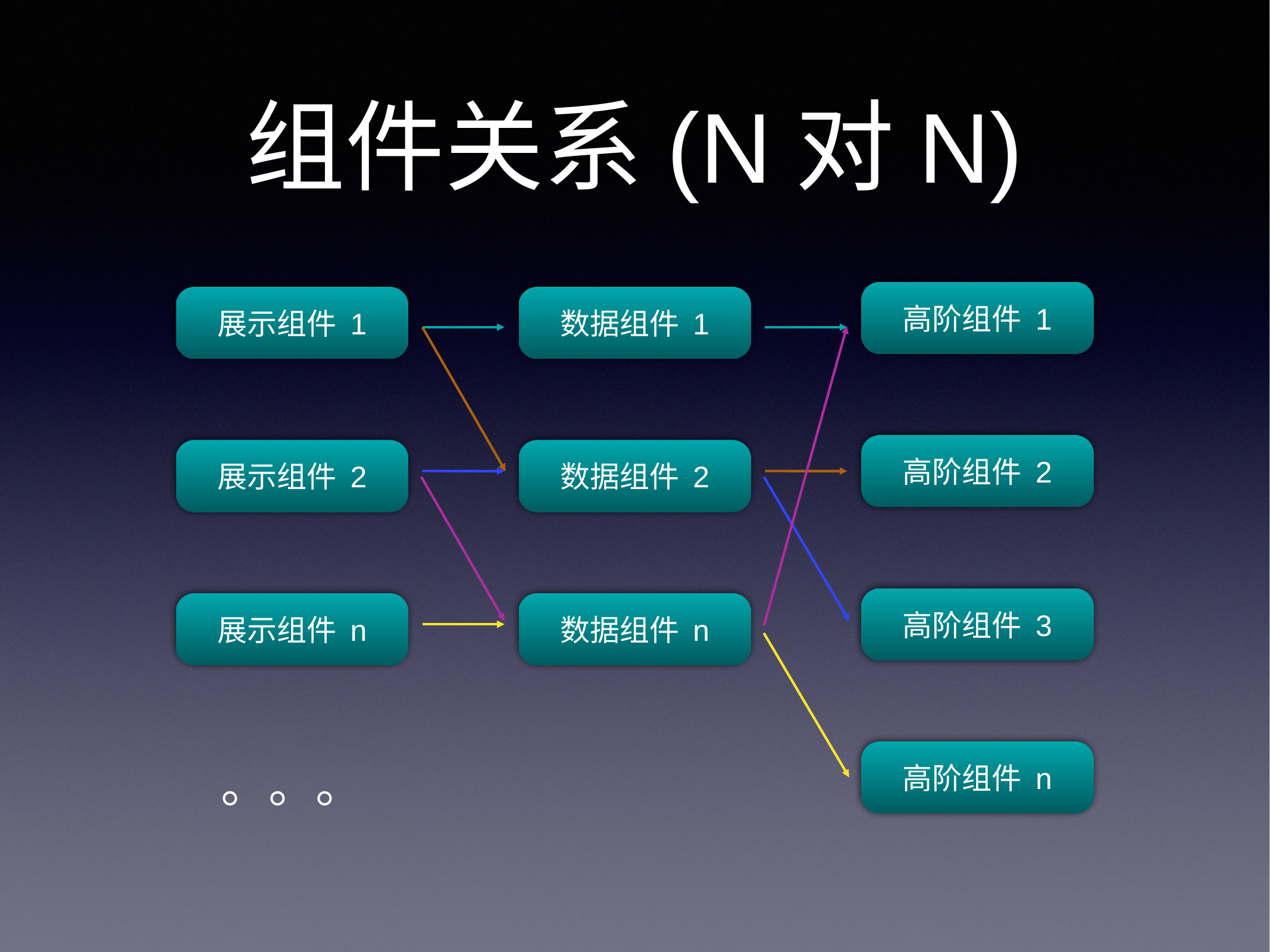

# 组件关系(N对N)
高阶组件 1
展示组件 1
数据组件 1

高阶组件 2
展示组件 2
数据组件 2

高阶组件 3
展示组件 n
数据组件 n

高阶组件 n
。。。
58